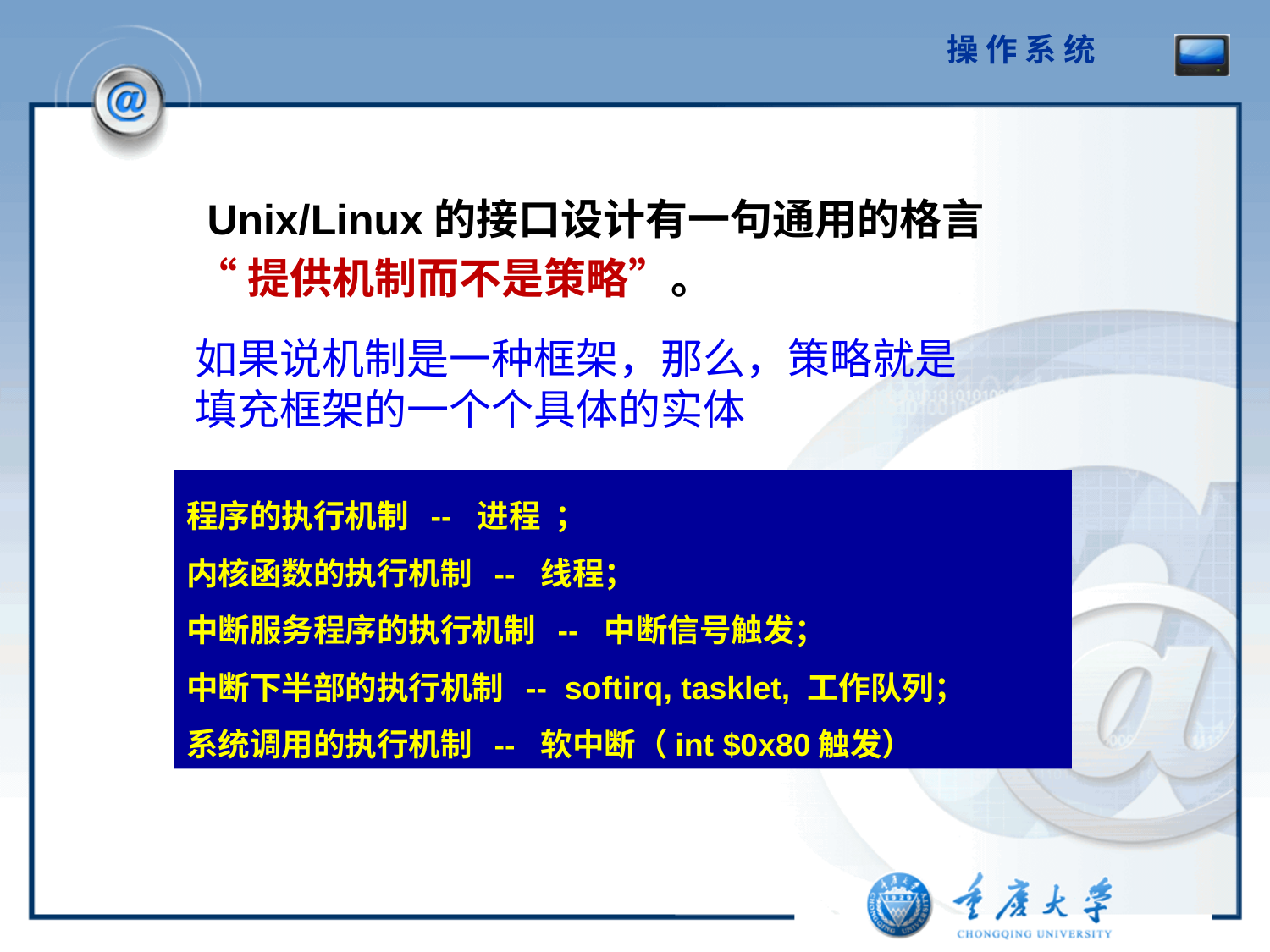

Unix/Linux的接口设计有一句通用的格言
“提供机制而不是策略”。
如果说机制是一种框架，那么，策略就是填充框架的一个个具体的实体
程序的执行机制  --  进程  ；
内核函数的执行机制  --  线程；
中断服务程序的执行机制  --  中断信号触发； 
中断下半部的执行机制  --  softirq, tasklet, 工作队列；
系统调用的执行机制  --  软中断（int $0x80触发）